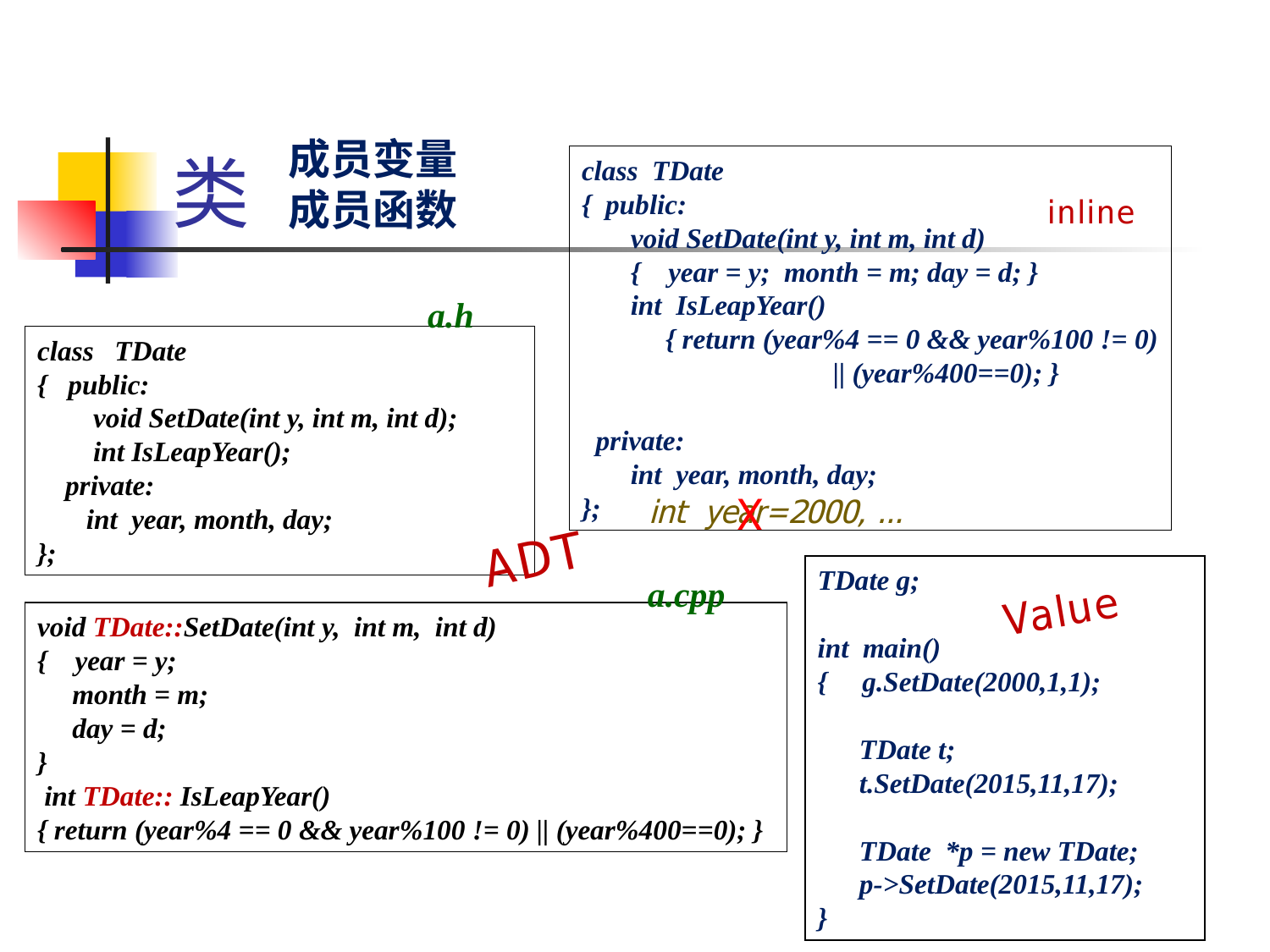

# 类
成员变量
成员函数
class  TDate
{  public:
       void SetDate(int y, int m, int d)
       {    year = y;  month = m; day = d; }
       int  IsLeapYear()
            { return (year%4 == 0 && year%100 != 0)
                                    || (year%400==0); }

  private:
       int  year, month, day;
};
inline
a.h
class   TDate
{   public:
        void SetDate(int y, int m, int d);
        int IsLeapYear();
    private:
       int  year, month, day;
};
X
int  year=2000, …
ADT
TDate g;

int  main()
{     g.SetDate(2000,1,1);

      TDate t;
      t.SetDate(2015,11,17);

      TDate  *p = new TDate;
      p->SetDate(2015,11,17);
}
a.cpp
Value
void TDate::SetDate(int y,  int m,  int d)
{    year = y;
     month = m;
     day = d;
}
 int TDate:: IsLeapYear()
{ return (year%4 == 0 && year%100 != 0) || (year%400==0); }